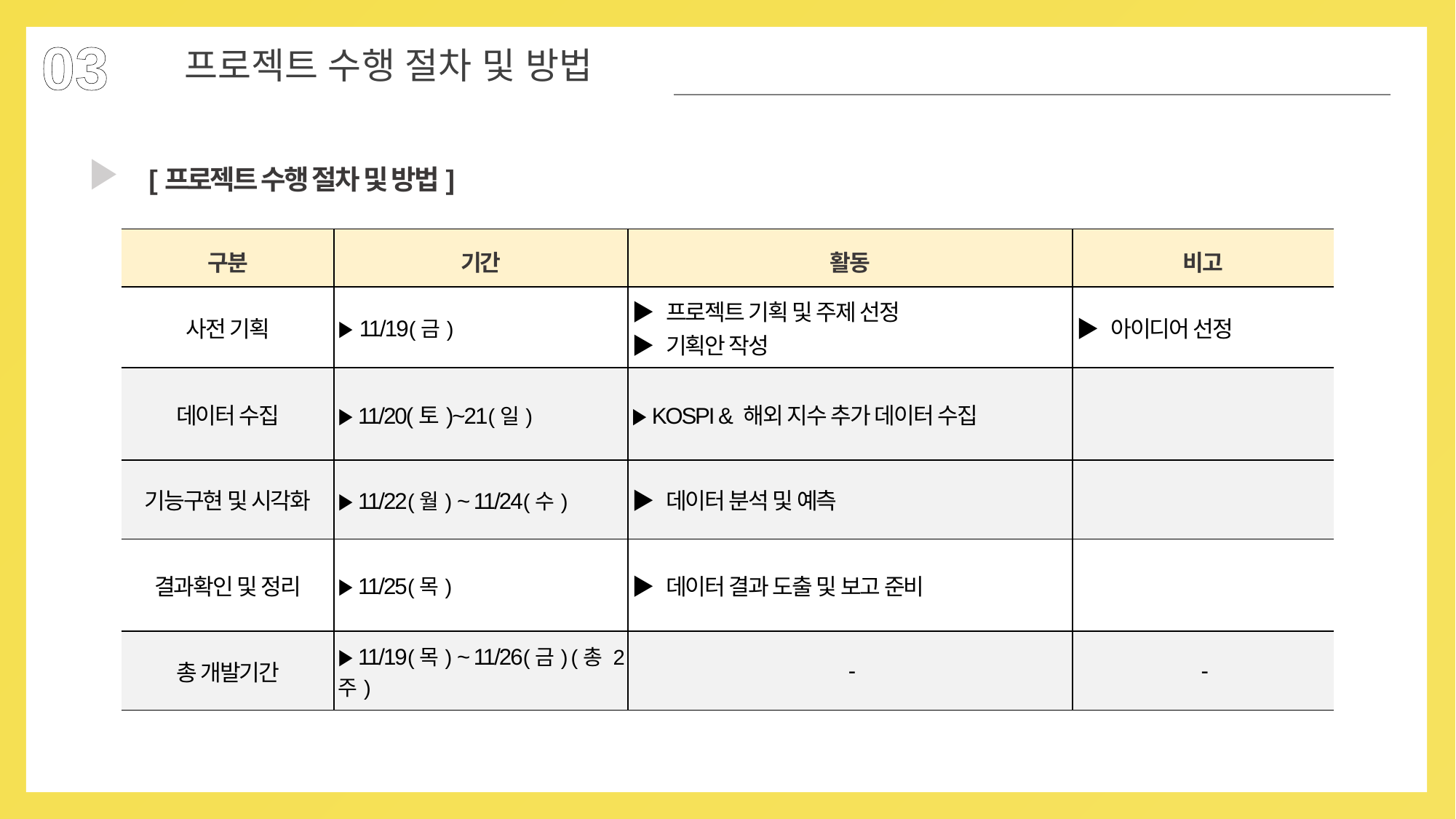

03

프로젝트 수행 절차 및 방법
▶
[프로젝트 수행 절차 및 방법]
| 구분 | 기간 | 활동 | 비고 |
| --- | --- | --- | --- |
| 사전 기획 | ▶ 11/19(금) | ▶ 프로젝트 기획 및 주제 선정 ▶ 기획안 작성 | ▶ 아이디어 선정 |
| 데이터 수집 | ▶ 11/20(토)~21(일) | ▶ KOSPI & 해외 지수 추가 데이터 수집 |  |
| 기능구현 및 시각화 | ▶ 11/22(월) ~ 11/24(수) | ▶ 데이터 분석 및 예측 |  |
| 결과확인 및 정리 | ▶ 11/25(목) | ▶ 데이터 결과 도출 및 보고 준비 |  |
| 총 개발기간 | ▶ 11/19(목) ~ 11/26(금) (총 2주) | - | - |